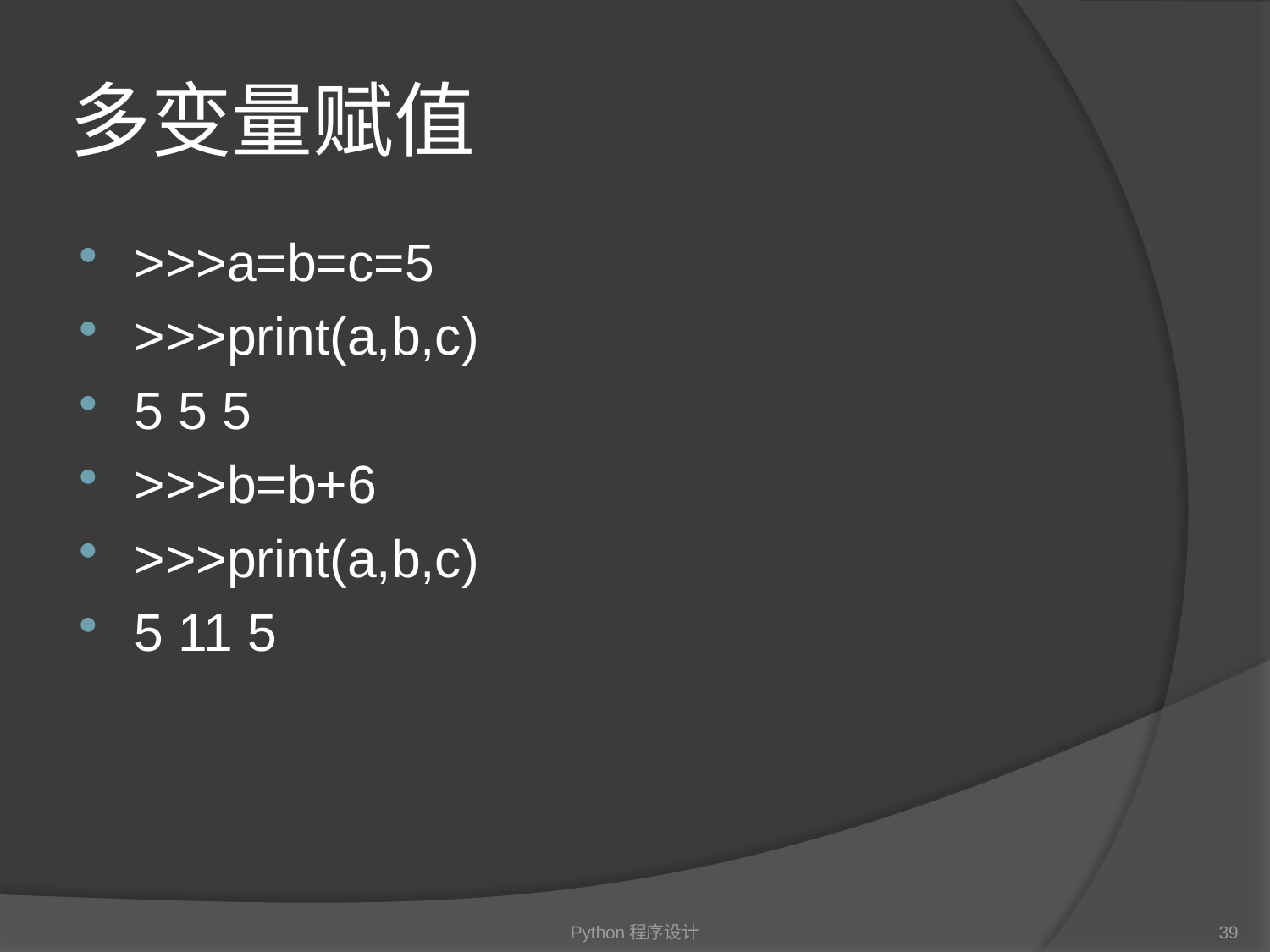

# 多变量赋值
>>>a=b=c=5
>>>print(a,b,c)
5 5 5
>>>b=b+6
>>>print(a,b,c)
5 11 5
Python程序设计
39